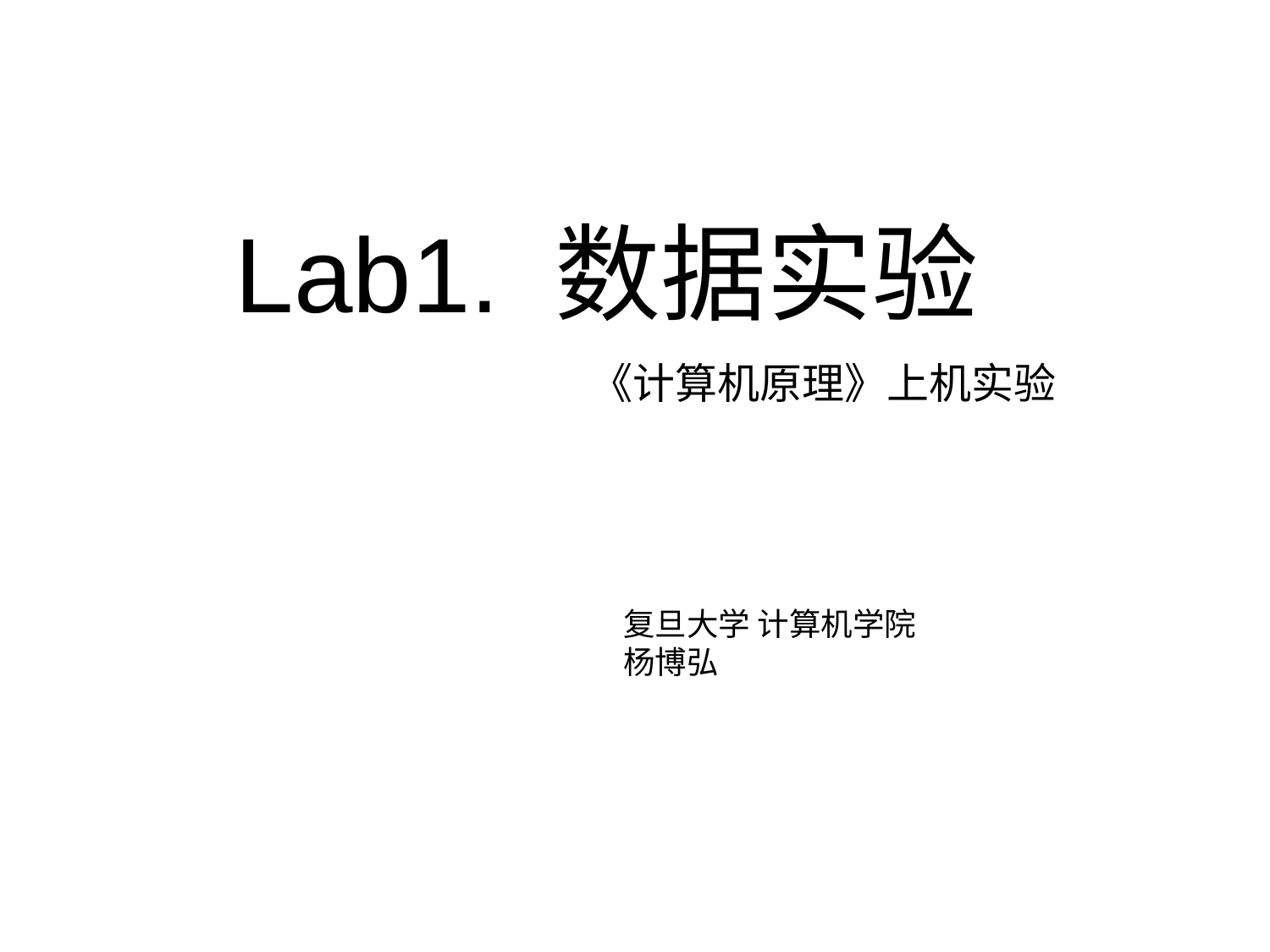

# Lab1. 数据实验
《计算机原理》上机实验
复旦大学 计算机学院
杨博弘